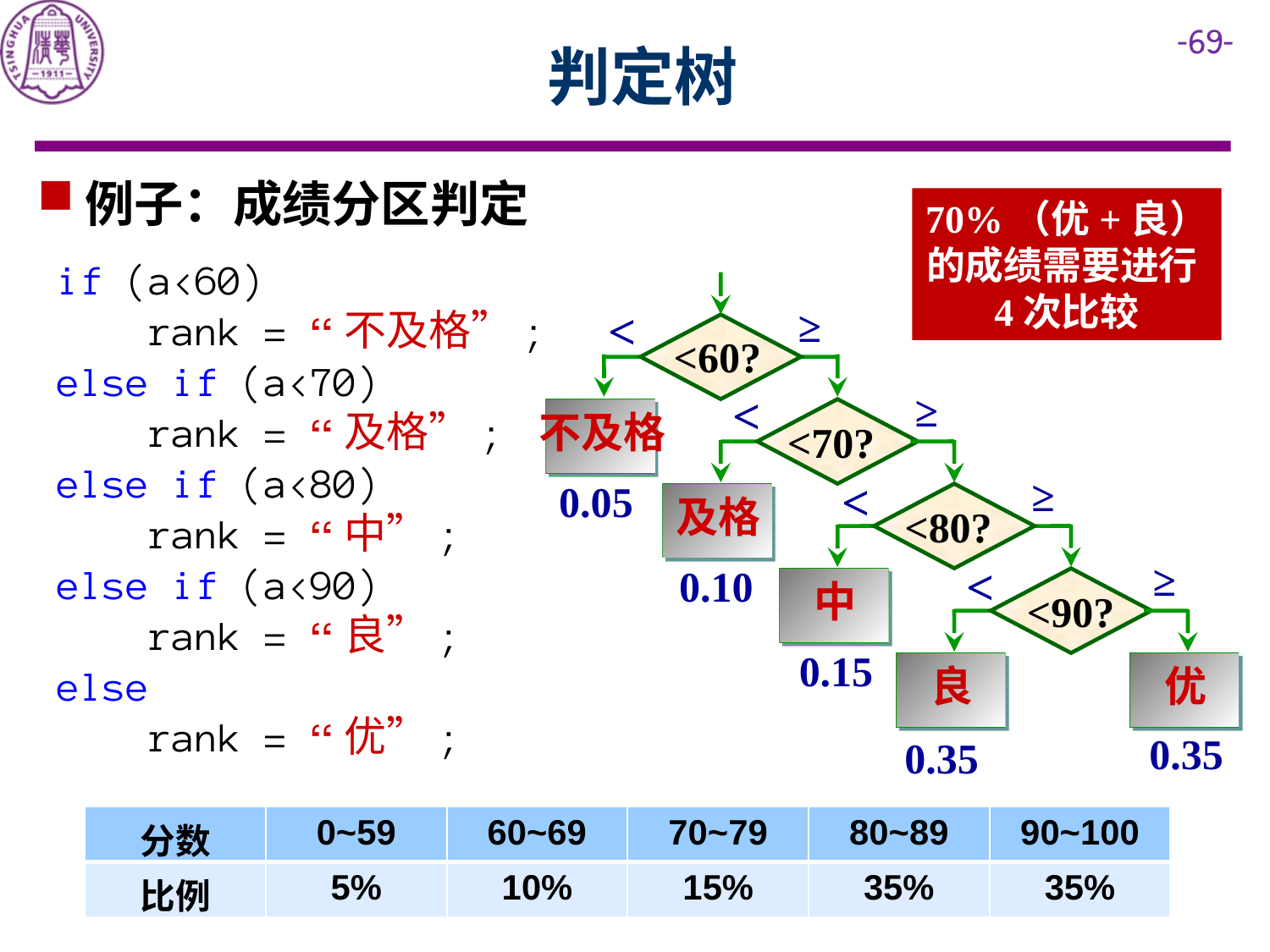

# 判定树
例子：成绩分区判定
70%（优+良）的成绩需要进行4次比较
if (a<60)
    rank = “不及格”;
else if (a<70)
    rank = “及格”;
else if (a<80)
    rank = “中”;
else if (a<90)
    rank = “良”;
else
    rank = “优”;

<
≥

<60?

<
≥
不及格

<70?

≥
<
0.05
及格

<80?

≥
<
0.10
中

<90?

0.15
良
优

0.35
0.35
| 分数 | 0~59 | 60~69 | 70~79 | 80~89 | 90~100 |
| --- | --- | --- | --- | --- | --- |
| 比例 | 5% | 10% | 15% | 35% | 35% |